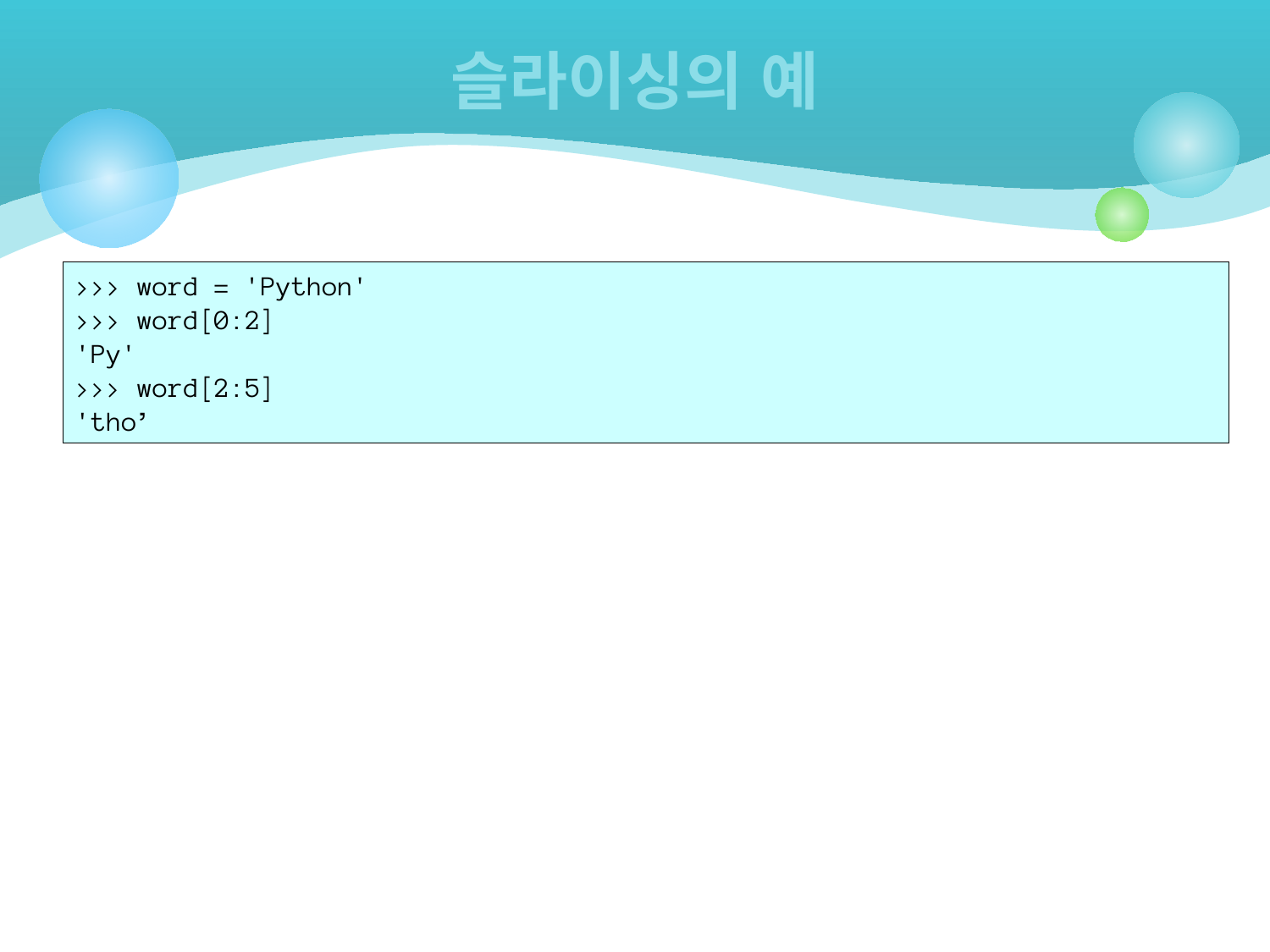

# 슬라이싱의 예
>>> word = 'Python'
>>> word[0:2]
'Py'
>>> word[2:5]
'tho’